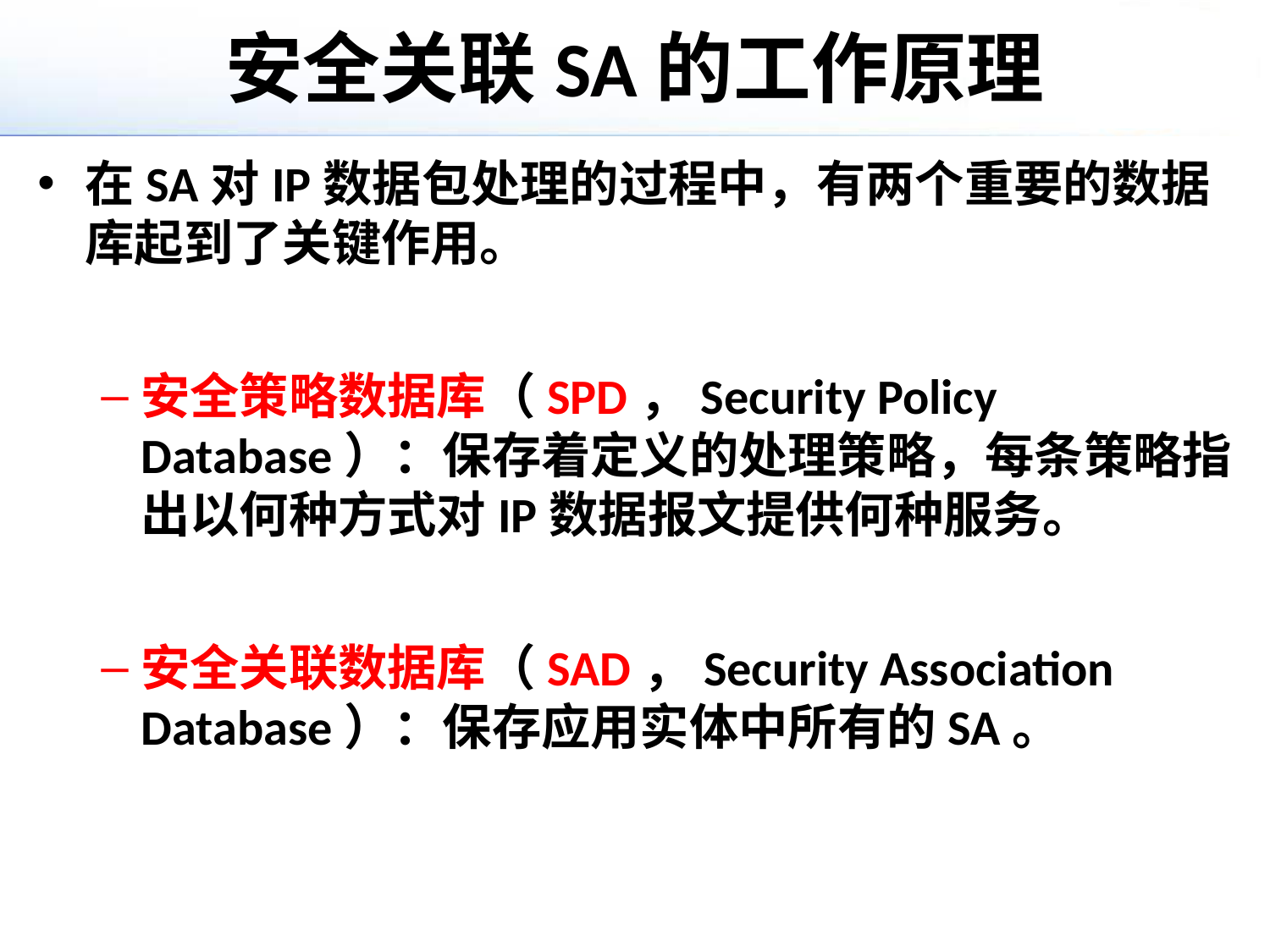

# 安全关联SA的工作原理
在SA对IP数据包处理的过程中，有两个重要的数据库起到了关键作用。

安全策略数据库（SPD，Security Policy Database）：保存着定义的处理策略，每条策略指出以何种方式对IP数据报文提供何种服务。

安全关联数据库（SAD，Security Association Database）：保存应用实体中所有的SA。